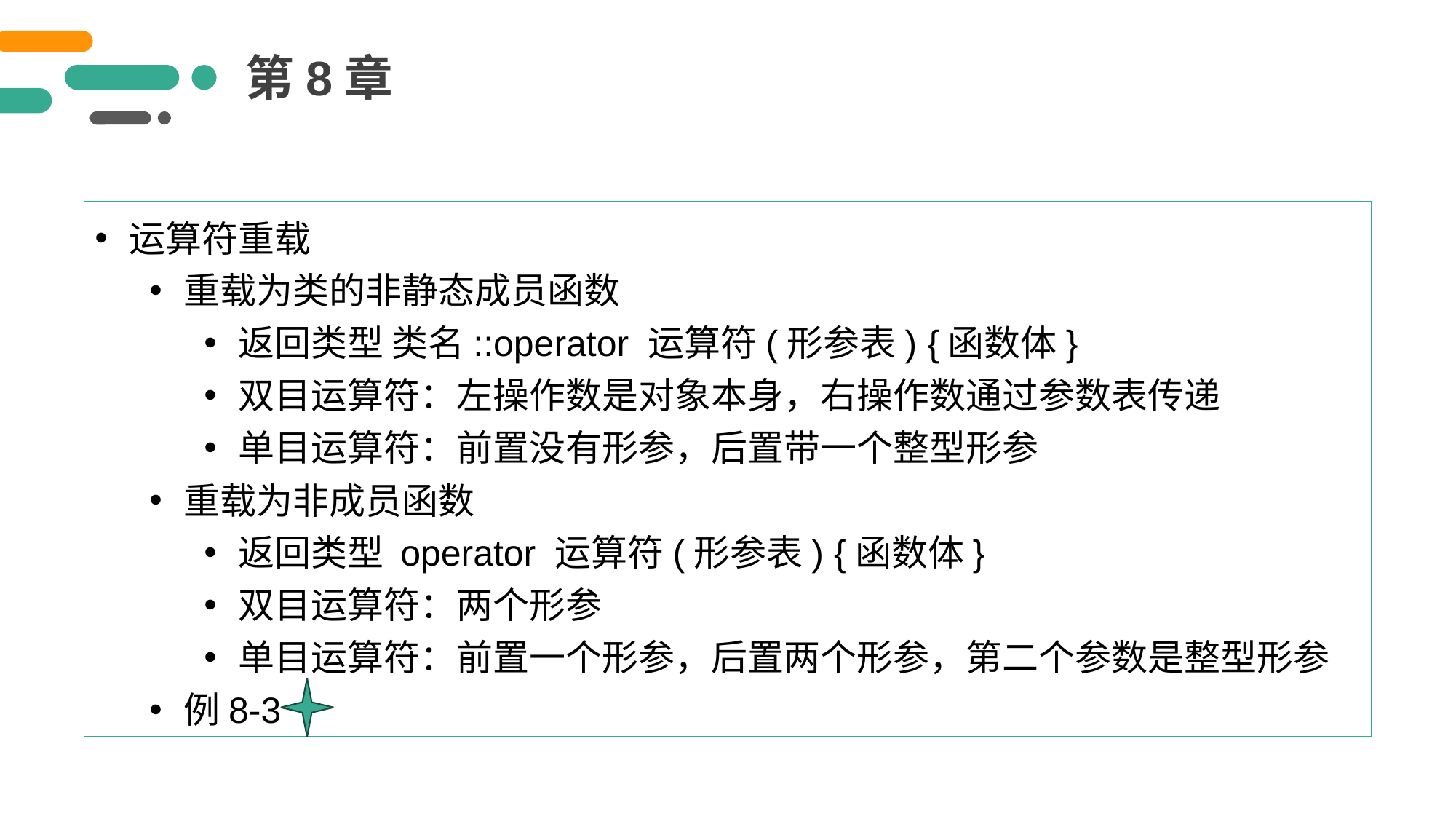

第8章
运算符重载
重载为类的非静态成员函数
返回类型 类名::operator 运算符(形参表) {函数体}
双目运算符：左操作数是对象本身，右操作数通过参数表传递
单目运算符：前置没有形参，后置带一个整型形参
重载为非成员函数
返回类型 operator 运算符(形参表) {函数体}
双目运算符：两个形参
单目运算符：前置一个形参，后置两个形参，第二个参数是整型形参
例8-3